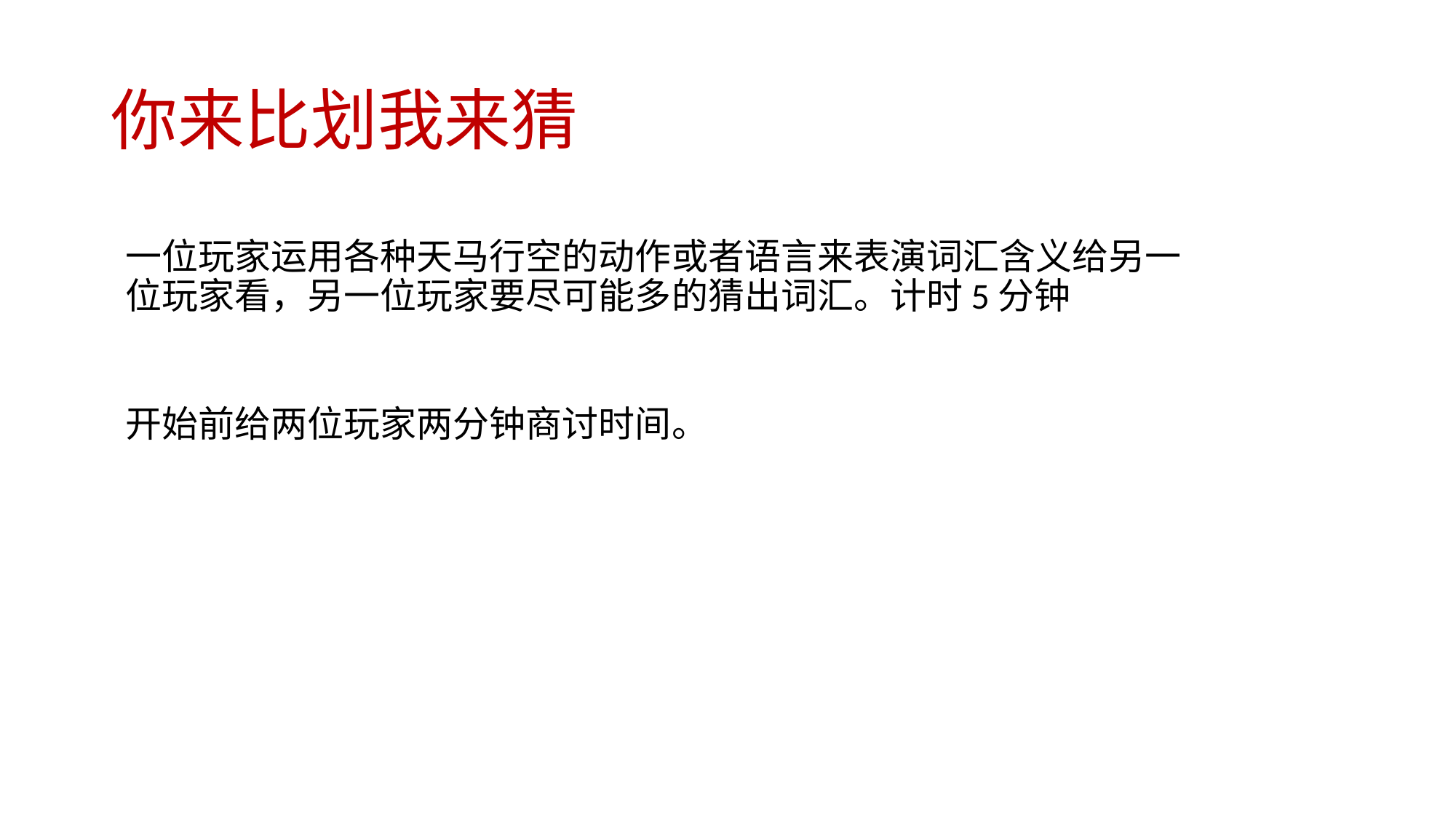

# 你来比划我来猜
一位玩家运用各种天马行空的动作或者语言来表演词汇含义给另一位玩家看，另一位玩家要尽可能多的猜出词汇。计时5分钟
开始前给两位玩家两分钟商讨时间。